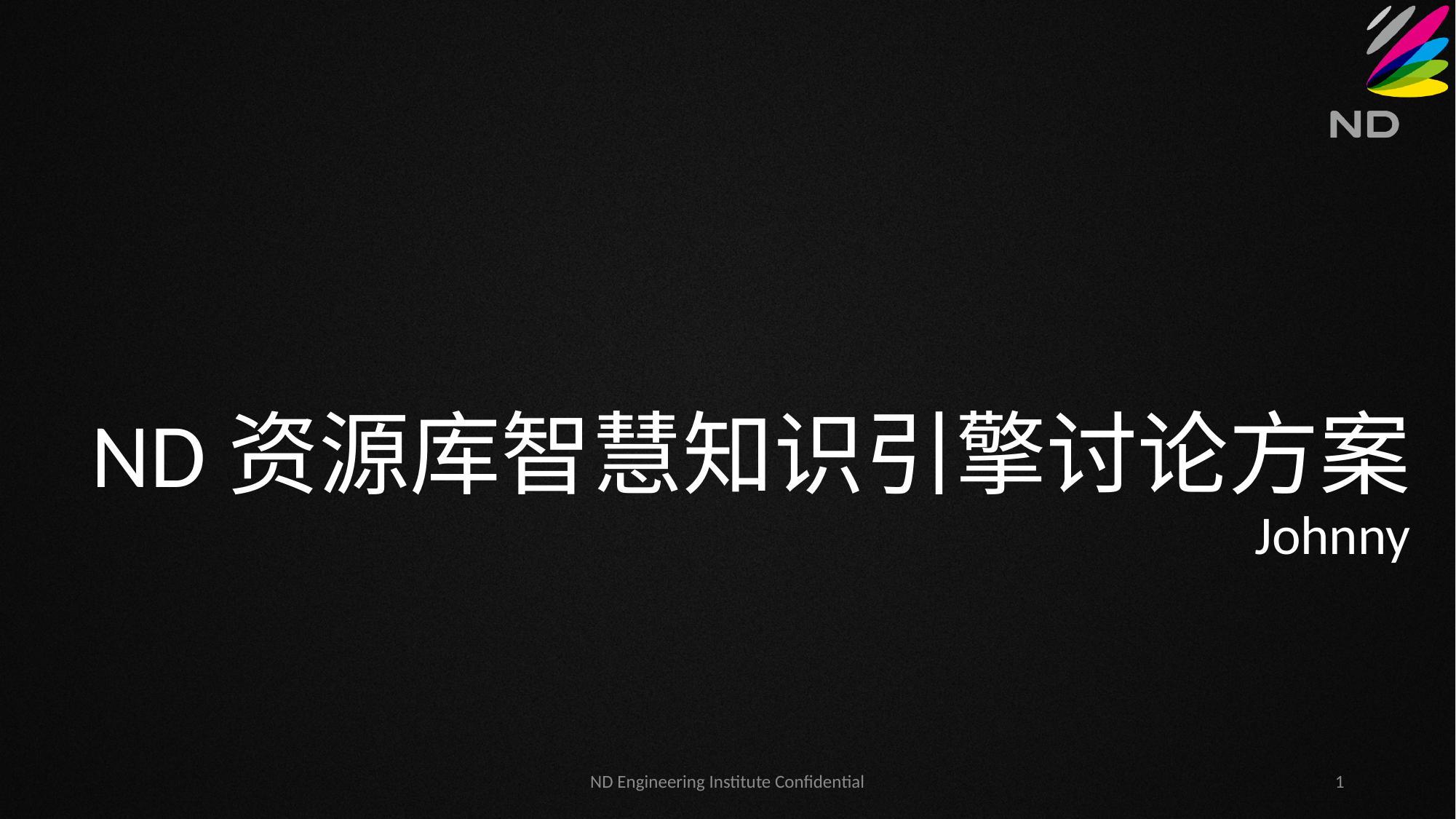

# ND资源库智慧知识引擎讨论方案 Johnny
ND Engineering Institute Confidential
1